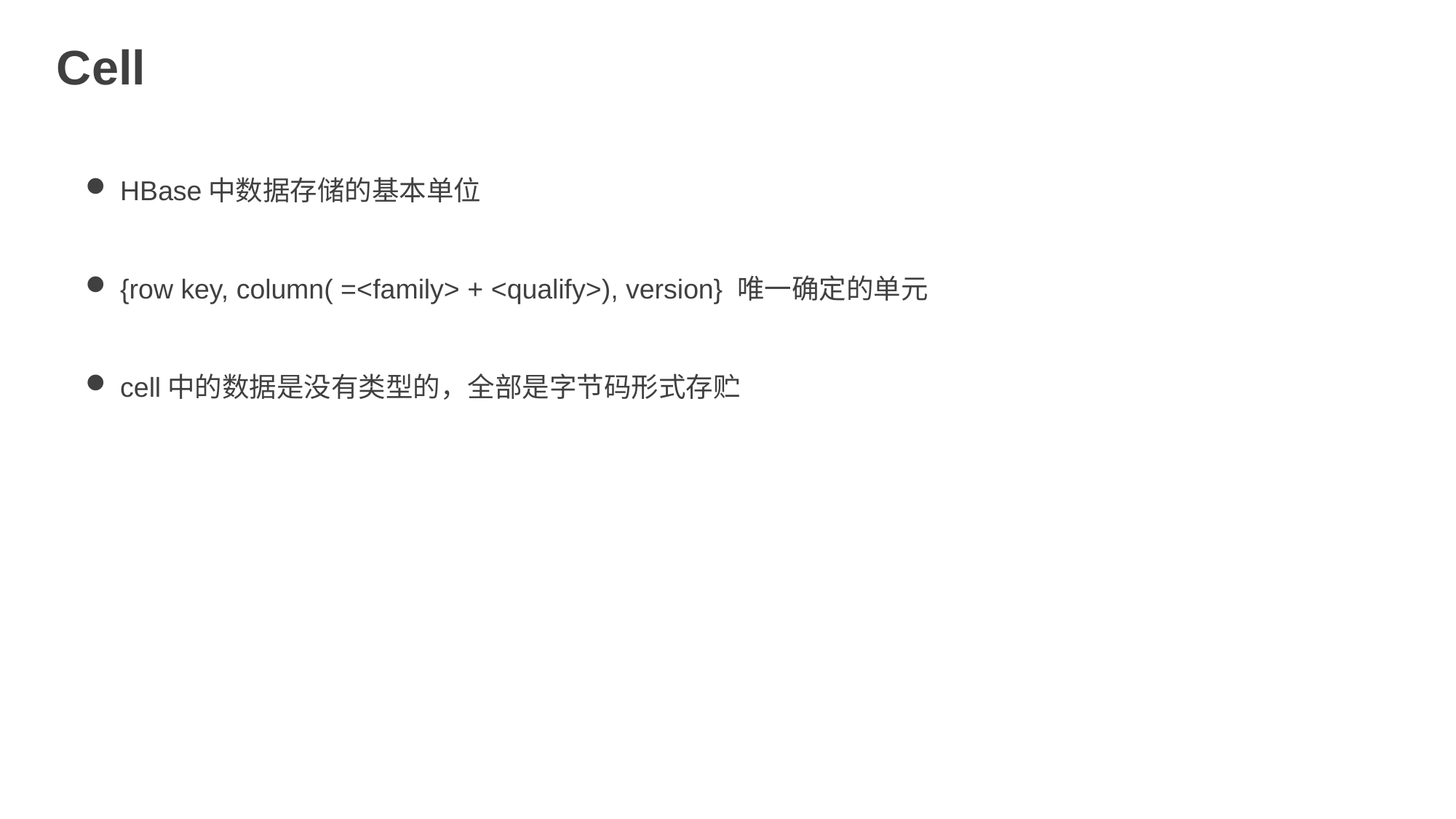

# Cell
 HBase中数据存储的基本单位

 {row key, column( =<family> + <qualify>), version} 唯一确定的单元

 cell中的数据是没有类型的，全部是字节码形式存贮